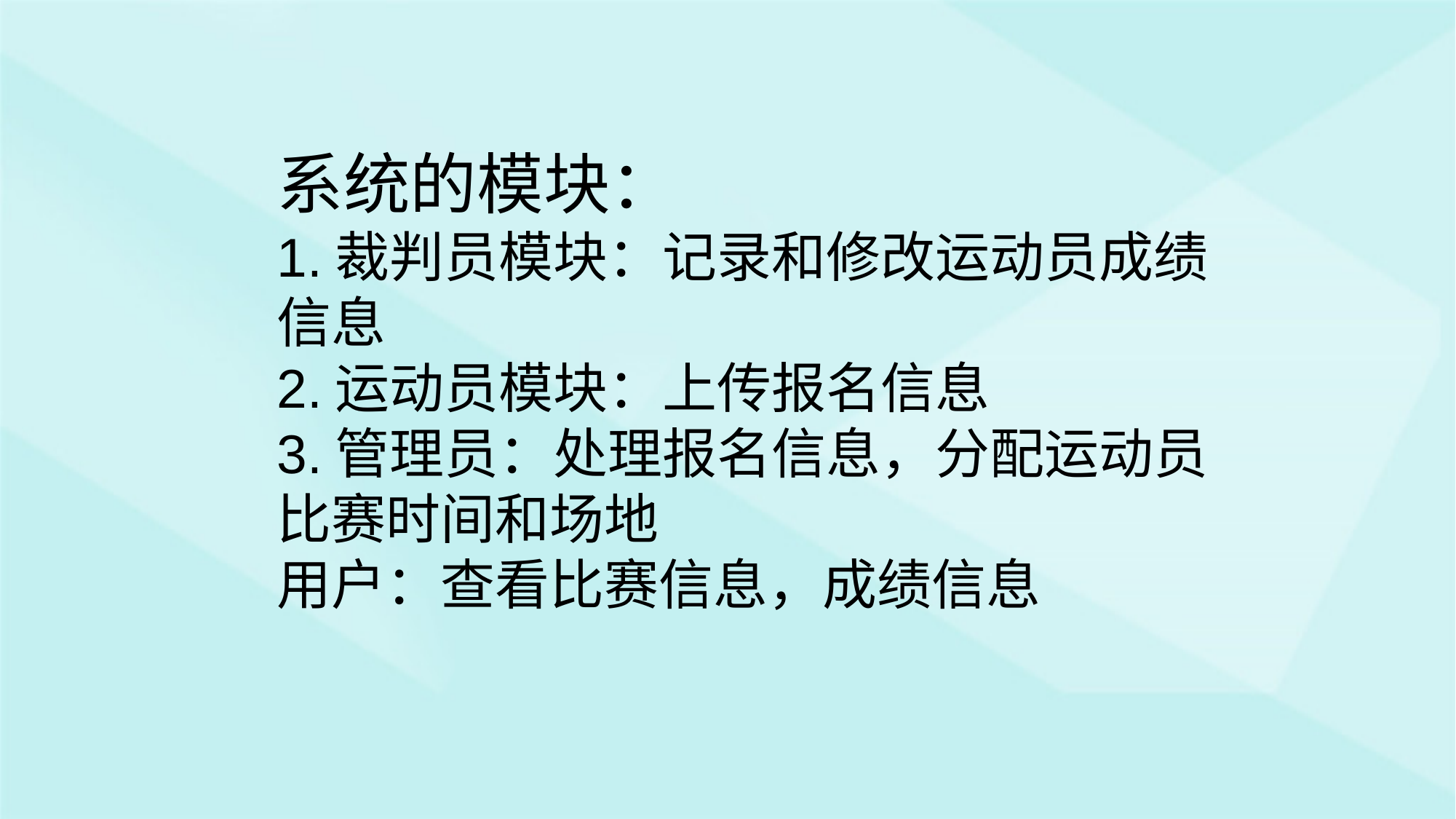

系统的模块：
1.裁判员模块：记录和修改运动员成绩信息
2.运动员模块：上传报名信息
3.管理员：处理报名信息，分配运动员比赛时间和场地
用户：查看比赛信息，成绩信息